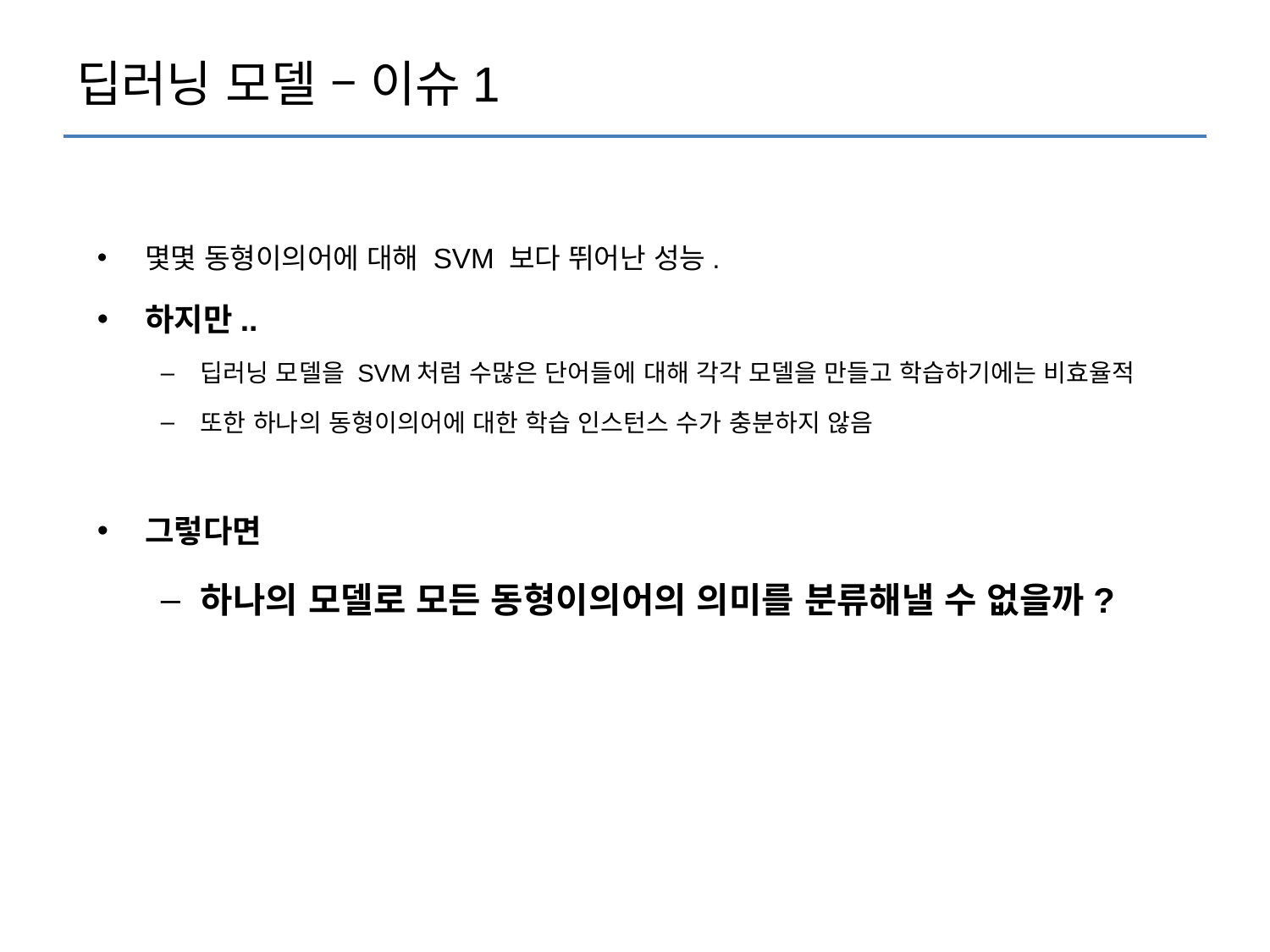

# 딥러닝 모델 – 이슈1
몇몇 동형이의어에 대해 SVM 보다 뛰어난 성능.
하지만..
딥러닝 모델을 SVM처럼 수많은 단어들에 대해 각각 모델을 만들고 학습하기에는 비효율적
또한 하나의 동형이의어에 대한 학습 인스턴스 수가 충분하지 않음

그렇다면
하나의 모델로 모든 동형이의어의 의미를 분류해낼 수 없을까?